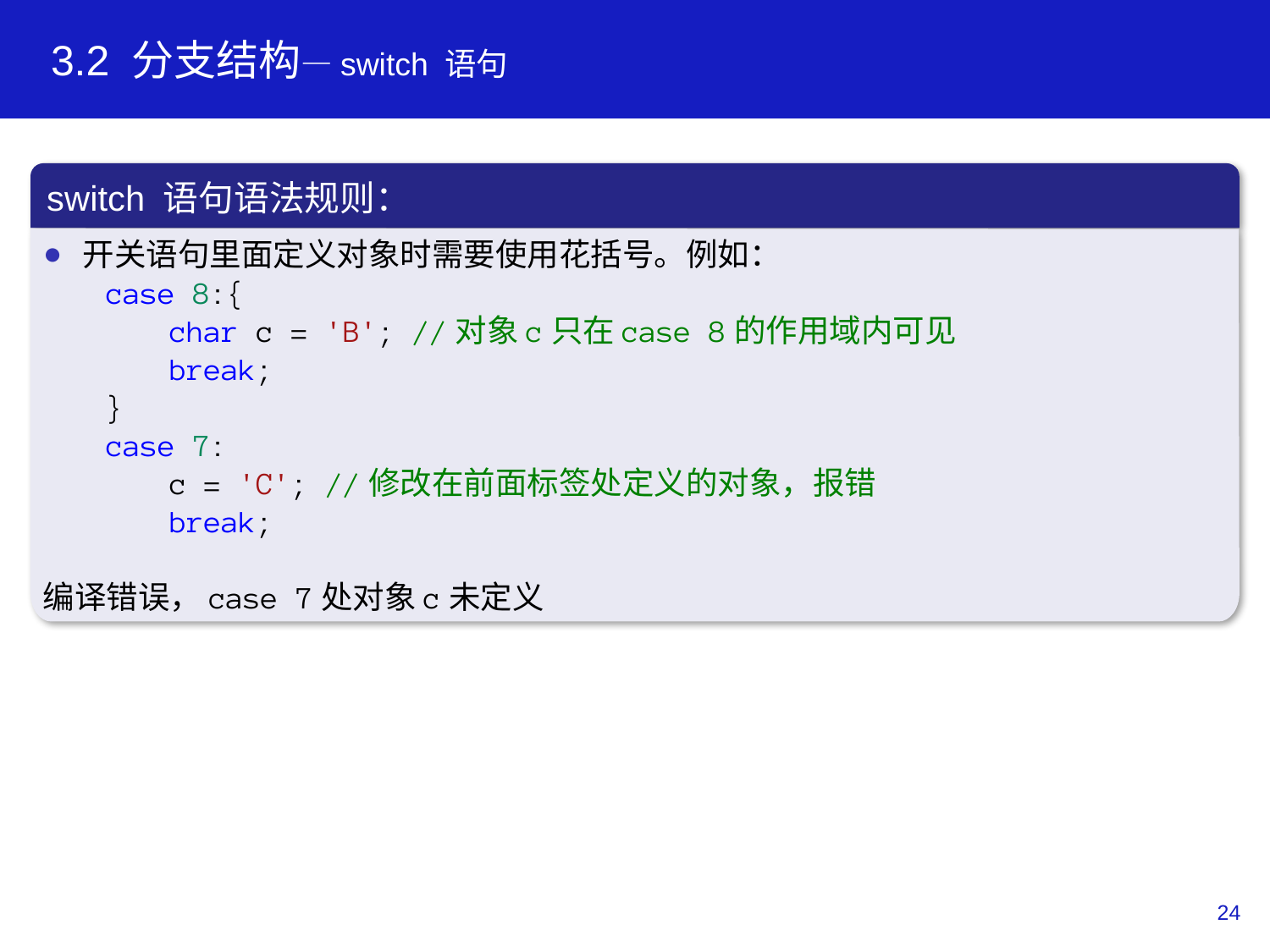

# 3.2 分支结构—switch 语句
switch 语句语法规则：
开关语句里面定义对象时需要使用花括号。例如：
case 8:{
char c = 'B'; //对象c只在case 8的作用域内可见
break;
}
case 7:
c = 'C'; //修改在前面标签处定义的对象，报错
break;

编译错误，case 7处对象c未定义
24